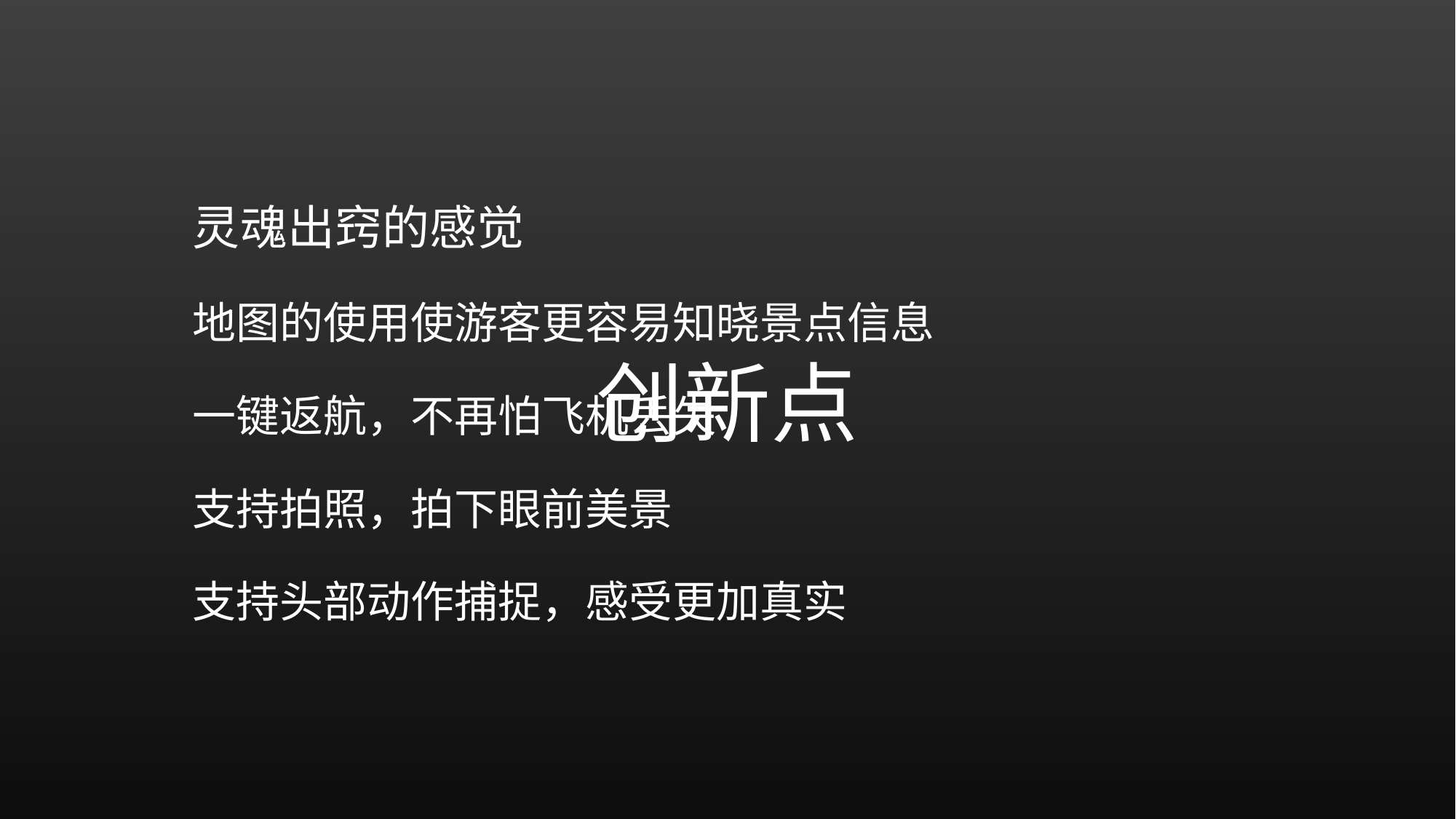

灵魂出窍的感觉
地图的使用使游客更容易知晓景点信息
# 创新点
一键返航，不再怕飞机丢失
支持拍照，拍下眼前美景
支持头部动作捕捉，感受更加真实